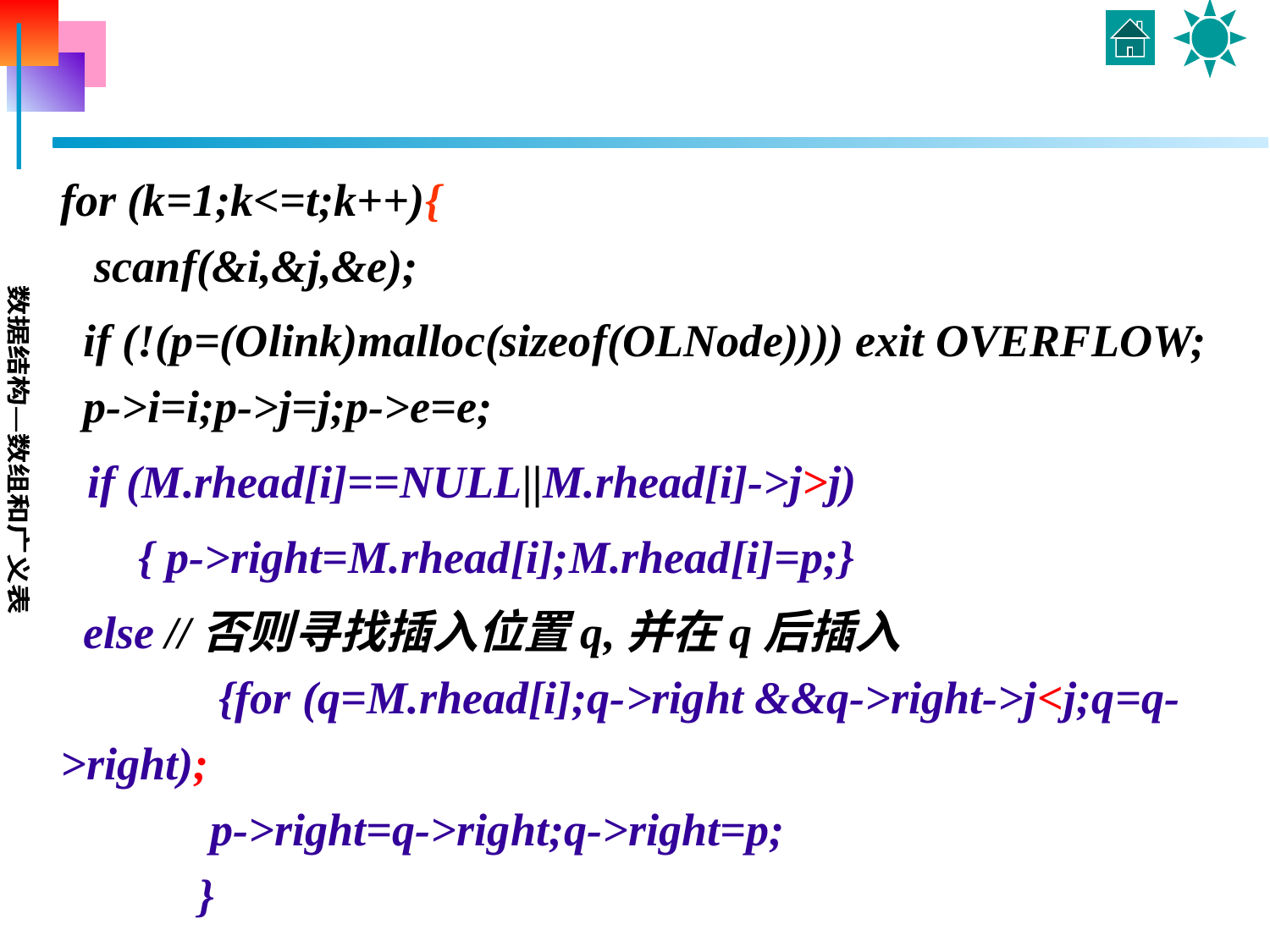

for (k=1;k<=t;k++){
   scanf(&i,&j,&e);
	  if (!(p=(Olink)malloc(sizeof(OLNode)))) exit OVERFLOW;
  p->i=i;p->j=j;p->e=e;
 if (M.rhead[i]==NULL||M.rhead[i]->j>j)
	  { p->right=M.rhead[i];M.rhead[i]=p;}
  	  else //否则寻找插入位置q,并在q后插入
    	  {for (q=M.rhead[i];q->right &&q->right->j<j;q=q->right);
    	  p->right=q->right;q->right=p;
    	 }
65